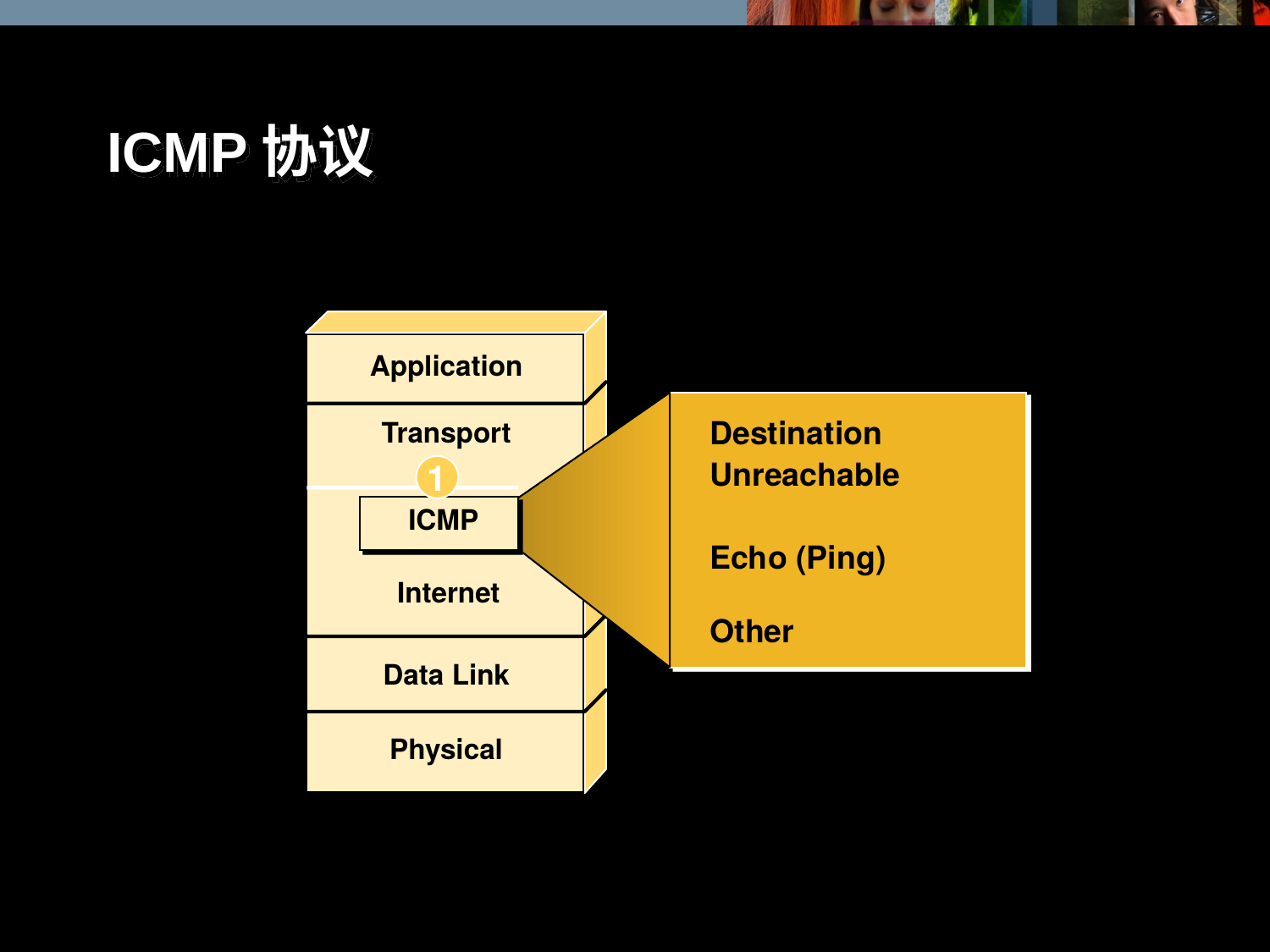

# ICMP协议

Application

Destination
Unreachable

Echo (Ping)

Other
Transport
1

ICMP
Internet

Data Link

Physical